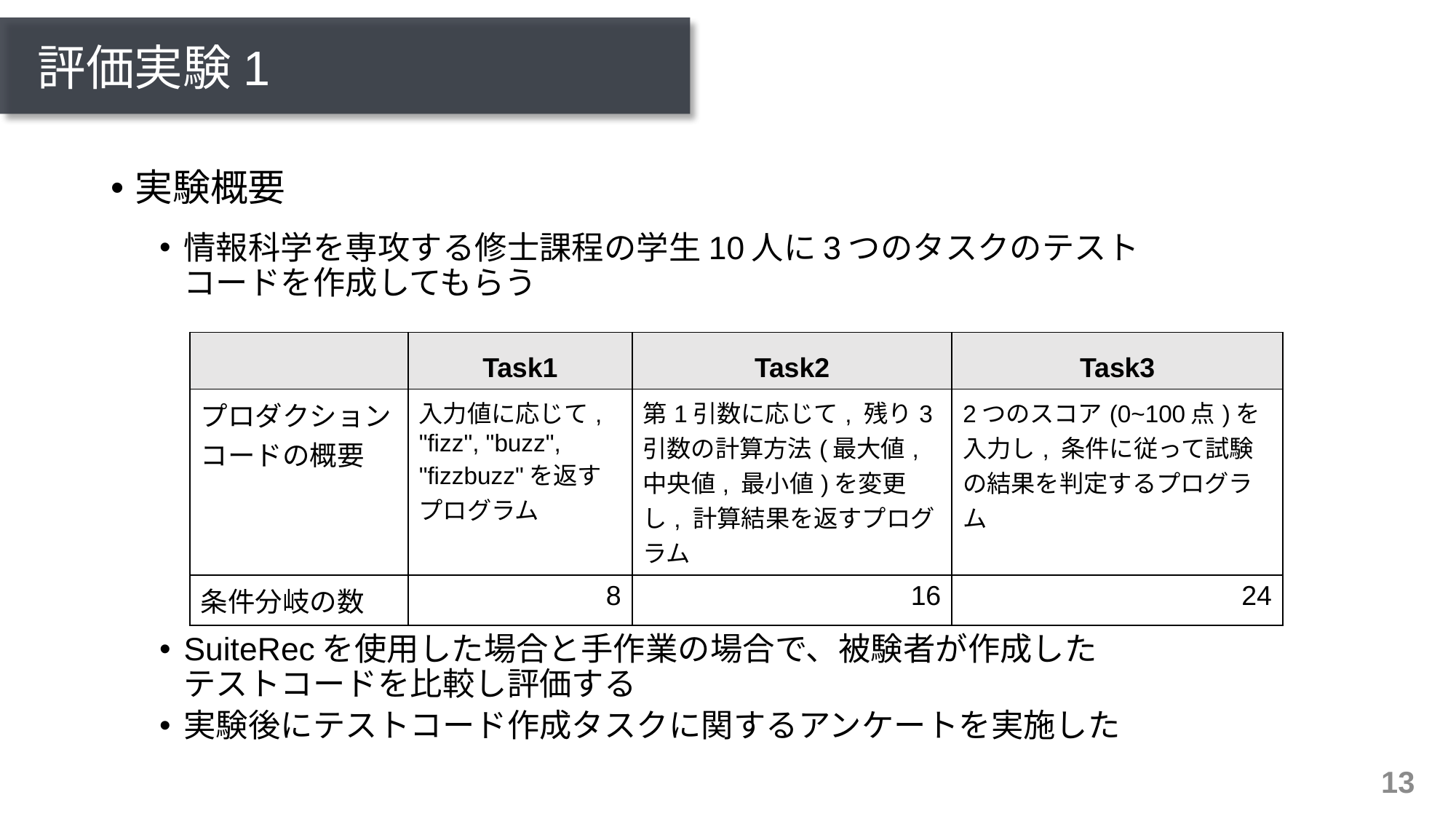

# 評価実験1
実験概要

情報科学を専攻する修士課程の学生10人に3つのタスクのテスト
コードを作成してもらう

SuiteRecを使用した場合と手作業の場合で、被験者が作成した
テストコードを比較し評価する
実験後にテストコード作成タスクに関するアンケートを実施した
|  | Task1 | Task2 | Task3 |
| --- | --- | --- | --- |
| プロダクションコードの概要 | 入力値に応じて, "fizz", "buzz", "fizzbuzz"を返すプログラム | 第1引数に応じて, 残り3引数の計算方法(最大値, 中央値, 最小値)を変更し, 計算結果を返すプログラム | 2つのスコア(0~100点)を入力し, 条件に従って試験の結果を判定するプログラム |
| 条件分岐の数 | 8 | 16 | 24 |